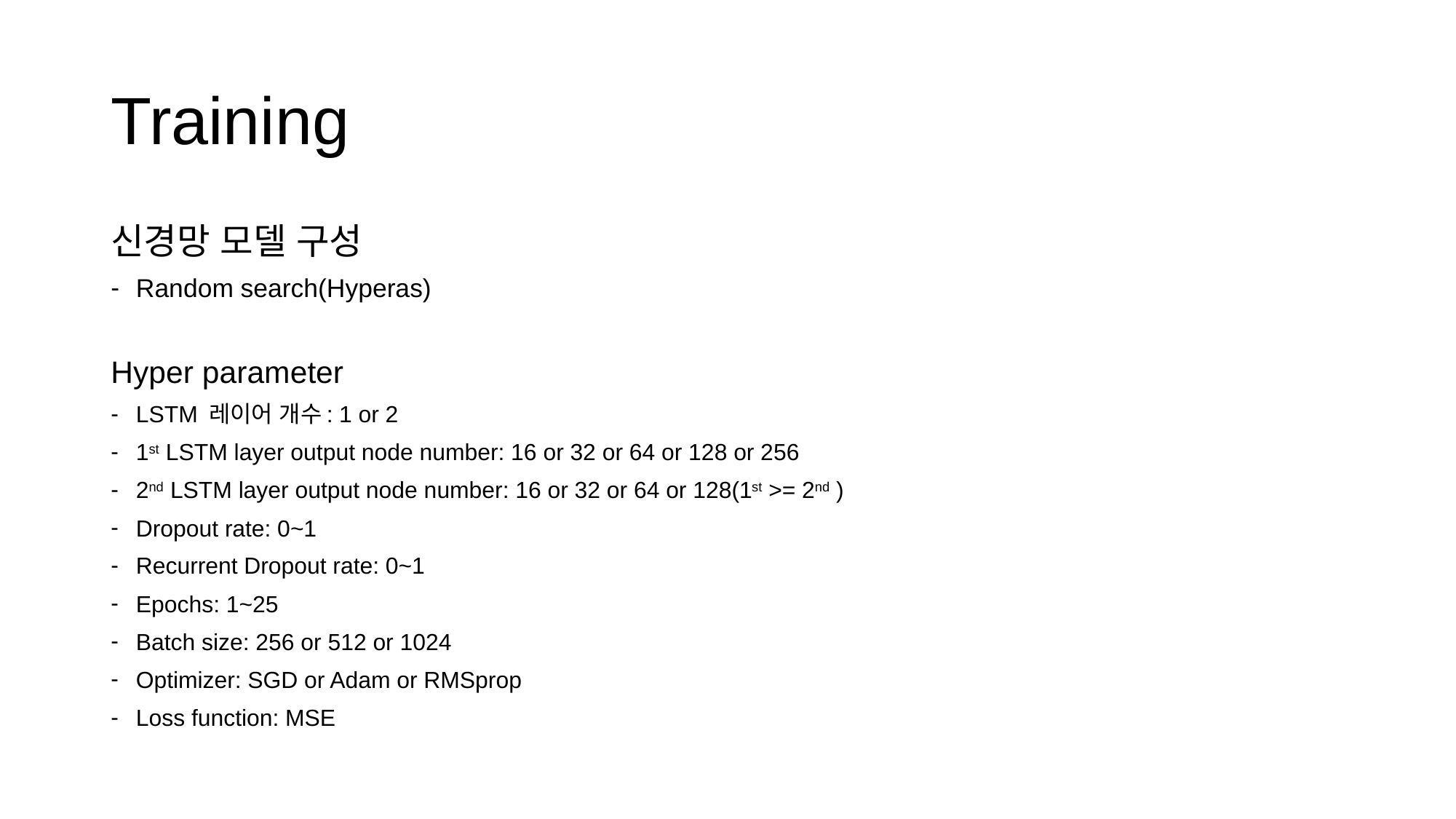

# Training
신경망 모델 구성
Random search(Hyperas)

Hyper parameter
LSTM 레이어 개수: 1 or 2
1st LSTM layer output node number: 16 or 32 or 64 or 128 or 256
2nd LSTM layer output node number: 16 or 32 or 64 or 128(1st >= 2nd )
Dropout rate: 0~1
Recurrent Dropout rate: 0~1
Epochs: 1~25
Batch size: 256 or 512 or 1024
Optimizer: SGD or Adam or RMSprop
Loss function: MSE